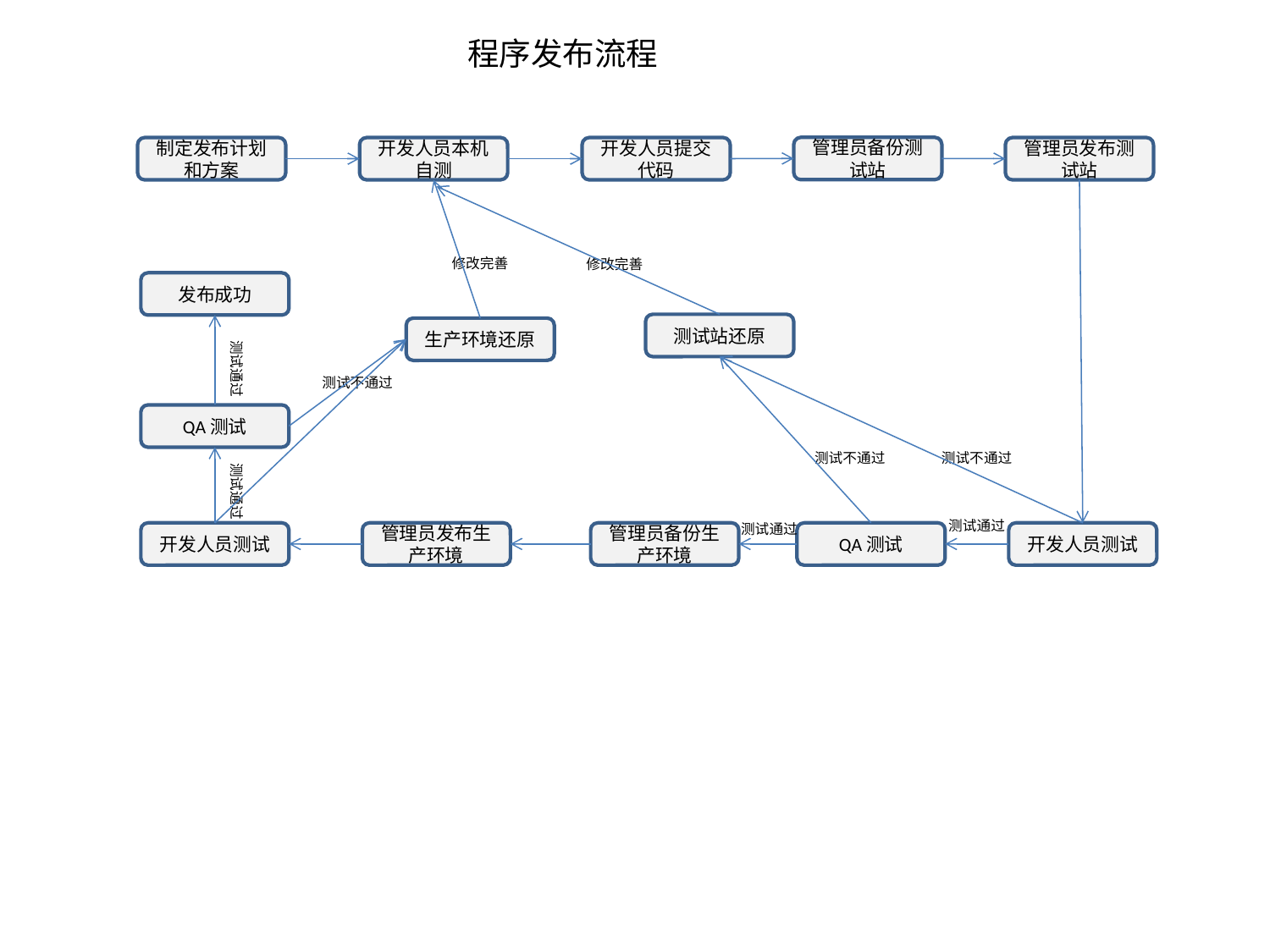

程序发布流程
管理员备份测试站
制定发布计划和方案
开发人员本机自测
开发人员提交代码
管理员发布测试站
修改完善
修改完善
发布成功
测试站还原
生产环境还原
测试通过
测试不通过
QA测试
测试不通过
测试不通过
测试通过
测试通过
测试通过
开发人员测试
管理员发布生产环境
管理员备份生产环境
QA测试
开发人员测试